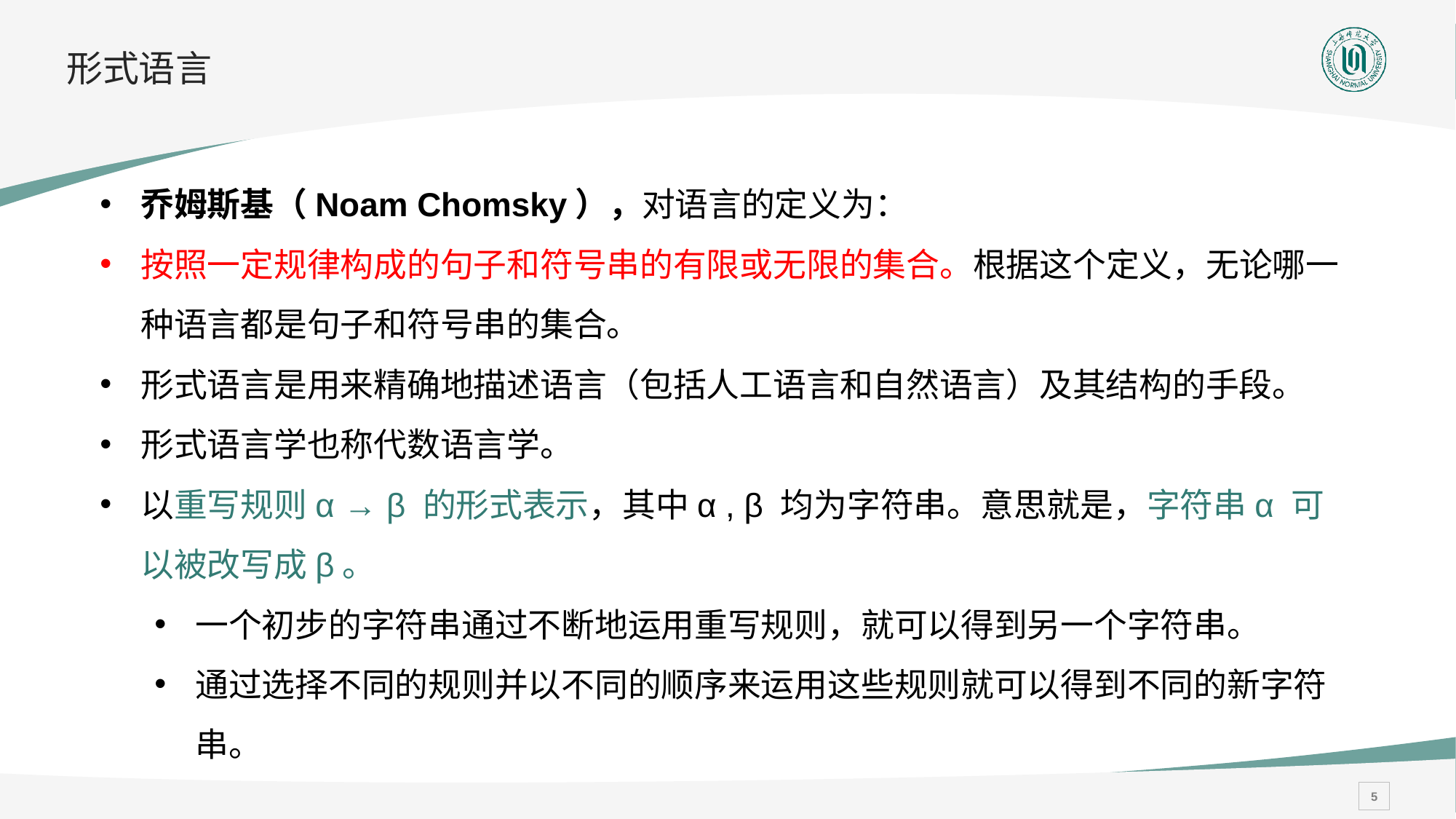

# 形式语言
乔姆斯基（Noam Chomsky），对语言的定义为：
按照一定规律构成的句子和符号串的有限或无限的集合。根据这个定义，无论哪一种语言都是句子和符号串的集合。
形式语言是用来精确地描述语言（包括人工语言和自然语言）及其结构的手段。
形式语言学也称代数语言学。
以重写规则α → β 的形式表示，其中α , β 均为字符串。意思就是，字符串α 可以被改写成β。
一个初步的字符串通过不断地运用重写规则，就可以得到另一个字符串。
通过选择不同的规则并以不同的顺序来运用这些规则就可以得到不同的新字符串。